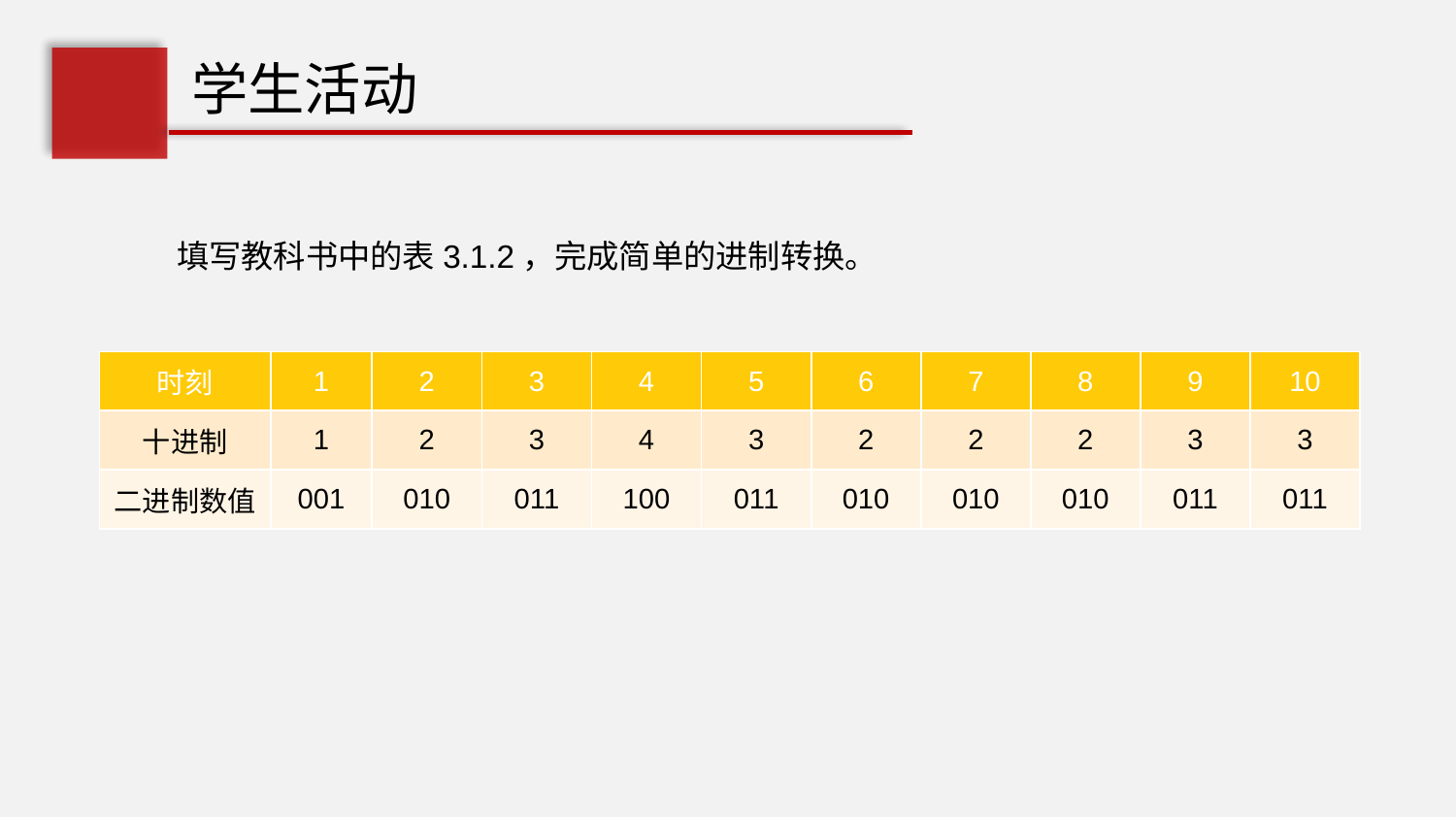

学生活动

填写教科书中的表3.1.2，完成简单的进制转换。
| 时刻 | 1 | 2 | 3 | 4 | 5 | 6 | 7 | 8 | 9 | 10 |
| --- | --- | --- | --- | --- | --- | --- | --- | --- | --- | --- |
| 十进制 | 1 | 2 | 3 | 4 | 3 | 2 | 2 | 2 | 3 | 3 |
| 二进制数值 | 001 | 010 | 011 | 100 | 011 | 010 | 010 | 010 | 011 | 011 |